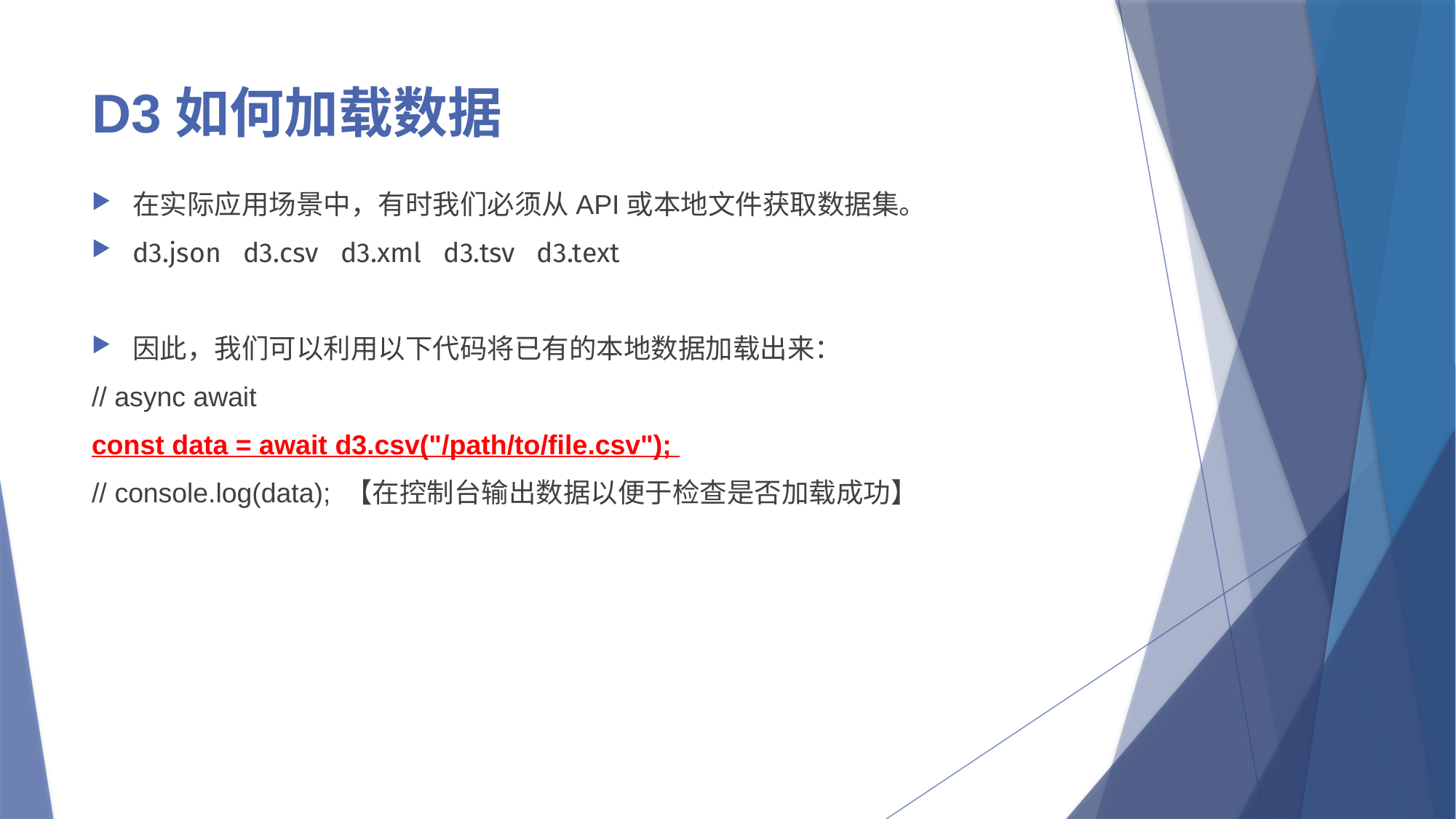

# D3如何加载数据
在实际应用场景中，有时我们必须从API或本地文件获取数据集。
d3.json   d3.csv   d3.xml   d3.tsv   d3.text

因此，我们可以利用以下代码将已有的本地数据加载出来：
// async await
const data = await d3.csv("/path/to/file.csv");
// console.log(data); 【在控制台输出数据以便于检查是否加载成功】